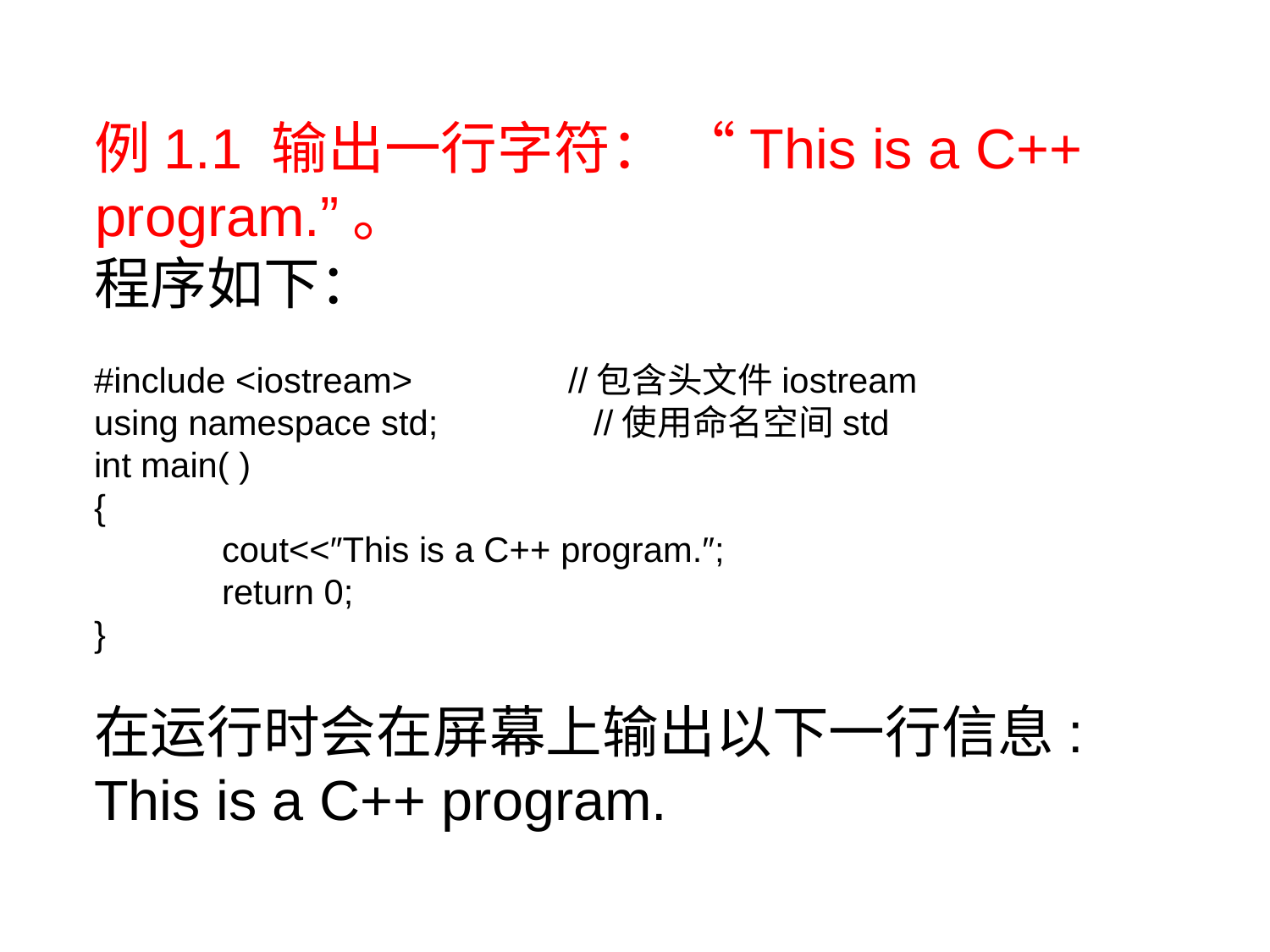

例1.1 输出一行字符： “This is a C++ program.”。
程序如下：

#include <iostream>                //包含头文件iostream
using namespace std;                //使用命名空间std
int main( )
{
		cout<<″This is a C++ program.″;
		return 0;
}

在运行时会在屏幕上输出以下一行信息:
This is a C++ program.